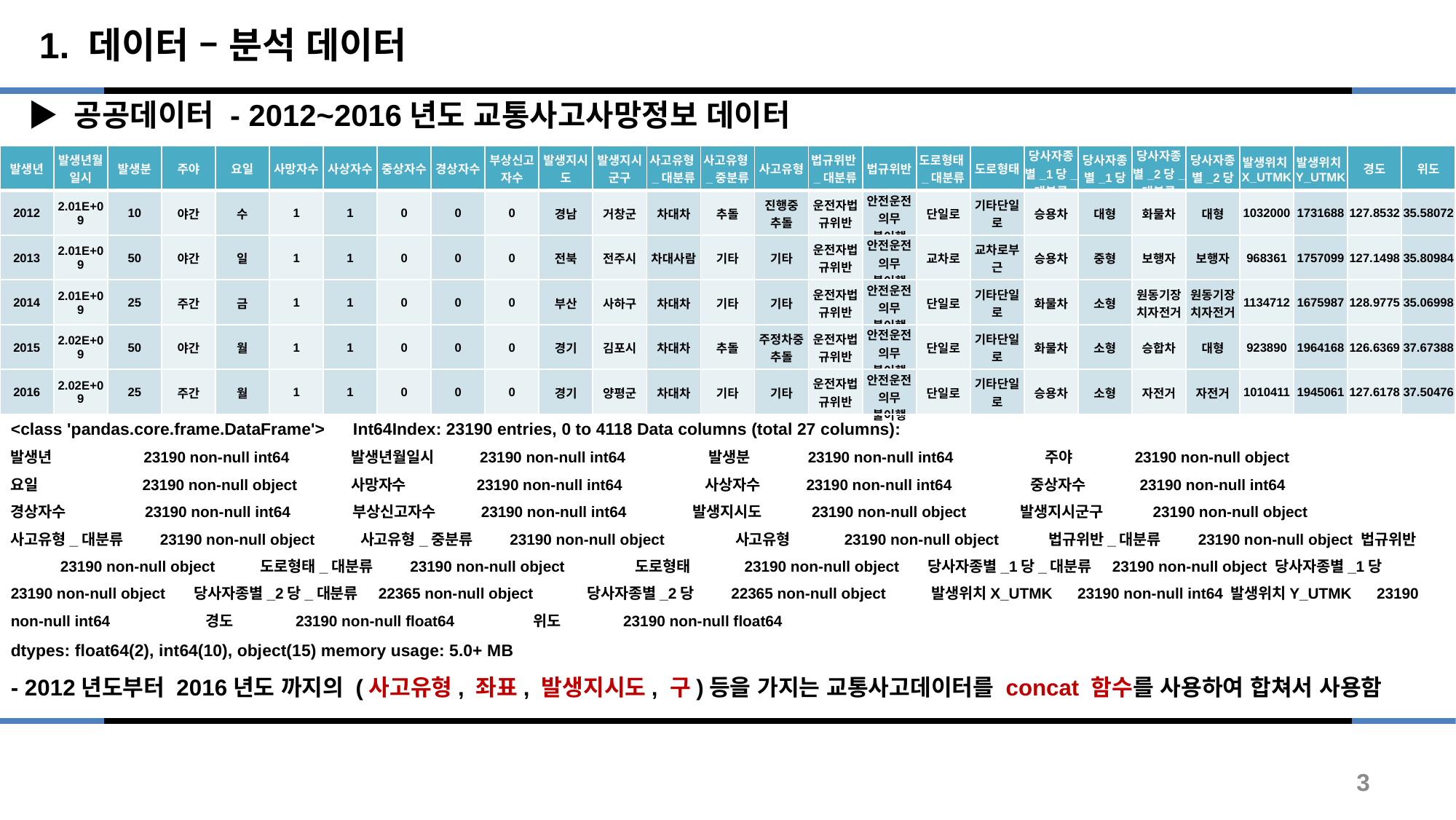

1. 데이터 – 분석 데이터
  ▶ 공공데이터 - 2012~2016년도 교통사고사망정보 데이터
| 발생년 | 발생년월일시 | 발생분 | 주야 | 요일 | 사망자수 | 사상자수 | 중상자수 | 경상자수 | 부상신고자수 | 발생지시도 | 발생지시군구 | 사고유형\_대분류 | 사고유형\_중분류 | 사고유형 | 법규위반\_대분류 | 법규위반 | 도로형태\_대분류 | 도로형태 | 당사자종별\_1당\_대분류 | 당사자종별\_1당 | 당사자종별\_2당\_대분류 | 당사자종별\_2당 | 발생위치X\_UTMK | 발생위치Y\_UTMK | 경도 | 위도 |
| --- | --- | --- | --- | --- | --- | --- | --- | --- | --- | --- | --- | --- | --- | --- | --- | --- | --- | --- | --- | --- | --- | --- | --- | --- | --- | --- |
| 2012 | 2.01E+09 | 10 | 야간 | 수 | 1 | 1 | 0 | 0 | 0 | 경남 | 거창군 | 차대차 | 추돌 | 진행중 추돌 | 운전자법규위반 | 안전운전 의무 불이행 | 단일로 | 기타단일로 | 승용차 | 대형 | 화물차 | 대형 | 1032000 | 1731688 | 127.8532 | 35.58072 |
| 2013 | 2.01E+09 | 50 | 야간 | 일 | 1 | 1 | 0 | 0 | 0 | 전북 | 전주시 | 차대사람 | 기타 | 기타 | 운전자법규위반 | 안전운전 의무 불이행 | 교차로 | 교차로부근 | 승용차 | 중형 | 보행자 | 보행자 | 968361 | 1757099 | 127.1498 | 35.80984 |
| 2014 | 2.01E+09 | 25 | 주간 | 금 | 1 | 1 | 0 | 0 | 0 | 부산 | 사하구 | 차대차 | 기타 | 기타 | 운전자법규위반 | 안전운전 의무 불이행 | 단일로 | 기타단일로 | 화물차 | 소형 | 원동기장치자전거 | 원동기장치자전거 | 1134712 | 1675987 | 128.9775 | 35.06998 |
| 2015 | 2.02E+09 | 50 | 야간 | 월 | 1 | 1 | 0 | 0 | 0 | 경기 | 김포시 | 차대차 | 추돌 | 주정차중 추돌 | 운전자법규위반 | 안전운전 의무 불이행 | 단일로 | 기타단일로 | 화물차 | 소형 | 승합차 | 대형 | 923890 | 1964168 | 126.6369 | 37.67388 |
| 2016 | 2.02E+09 | 25 | 주간 | 월 | 1 | 1 | 0 | 0 | 0 | 경기 | 양평군 | 차대차 | 기타 | 기타 | 운전자법규위반 | 안전운전 의무 불이행 | 단일로 | 기타단일로 | 승용차 | 소형 | 자전거 | 자전거 | 1010411 | 1945061 | 127.6178 | 37.50476 |
<class 'pandas.core.frame.DataFrame'>      Int64Index: 23190 entries, 0 to 4118 Data columns (total 27 columns):
발생년                     23190 non-null int64              발생년월일시          23190 non-null int64                   발생분             23190 non-null int64                     주야              23190 non-null object
요일                        23190 non-null object            사망자수                23190 non-null int64                   사상자수          23190 non-null int64                  중상자수            23190 non-null int64
경상자수                  23190 non-null int64              부상신고자수          23190 non-null int64               발생지시도           23190 non-null object            발생지시군구           23190 non-null object
사고유형_대분류        23190 non-null object          사고유형_중분류        23190 non-null object                사고유형            23190 non-null object           법규위반_대분류        23190 non-null object 법규위반                  23190 non-null object          도로형태_대분류        23190 non-null object                도로형태            23190 non-null object      당사자종별_1당_대분류    23190 non-null object 당사자종별_1당         23190 non-null object      당사자종별_2당_대분류    22365 non-null object            당사자종별_2당        22365 non-null object          발생위치X_UTMK      23190 non-null int64 발생위치Y_UTMK      23190 non-null int64                      경도              23190 non-null float64                  위도              23190 non-null float64
dtypes: float64(2), int64(10), object(15) memory usage: 5.0+ MB
- 2012년도부터 2016년도 까지의 (사고유형, 좌표, 발생지시도, 구)등을 가지는 교통사고데이터를 concat 함수를 사용하여 합쳐서 사용함
3